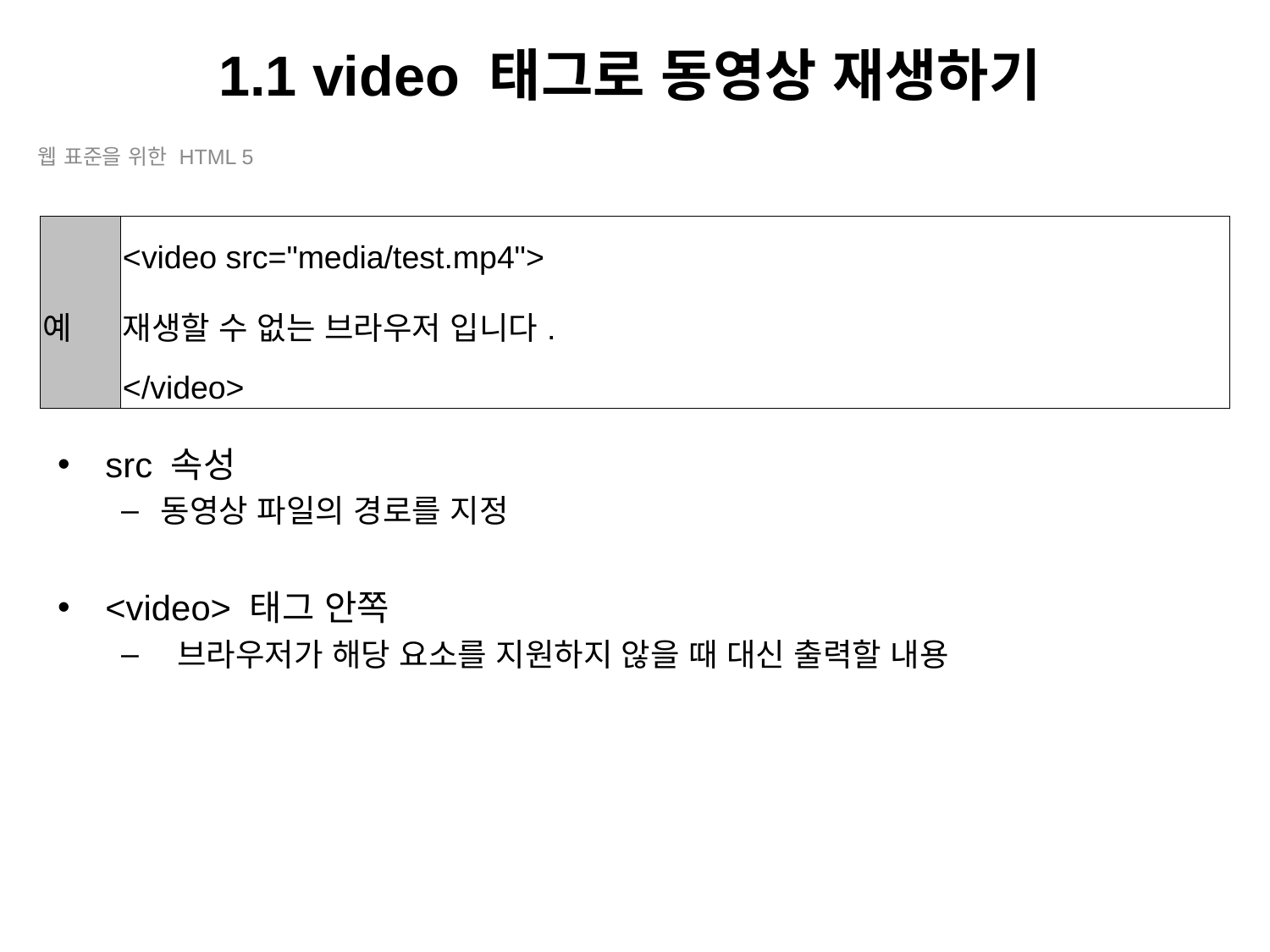

# 1.1 video 태그로 동영상 재생하기
웹 표준을 위한 HTML 5
| 예 | <video src="media/test.mp4"> 재생할 수 없는 브라우저 입니다. </video> |
| --- | --- |
src 속성
동영상 파일의 경로를 지정

<video> 태그 안쪽
 브라우저가 해당 요소를 지원하지 않을 때 대신 출력할 내용